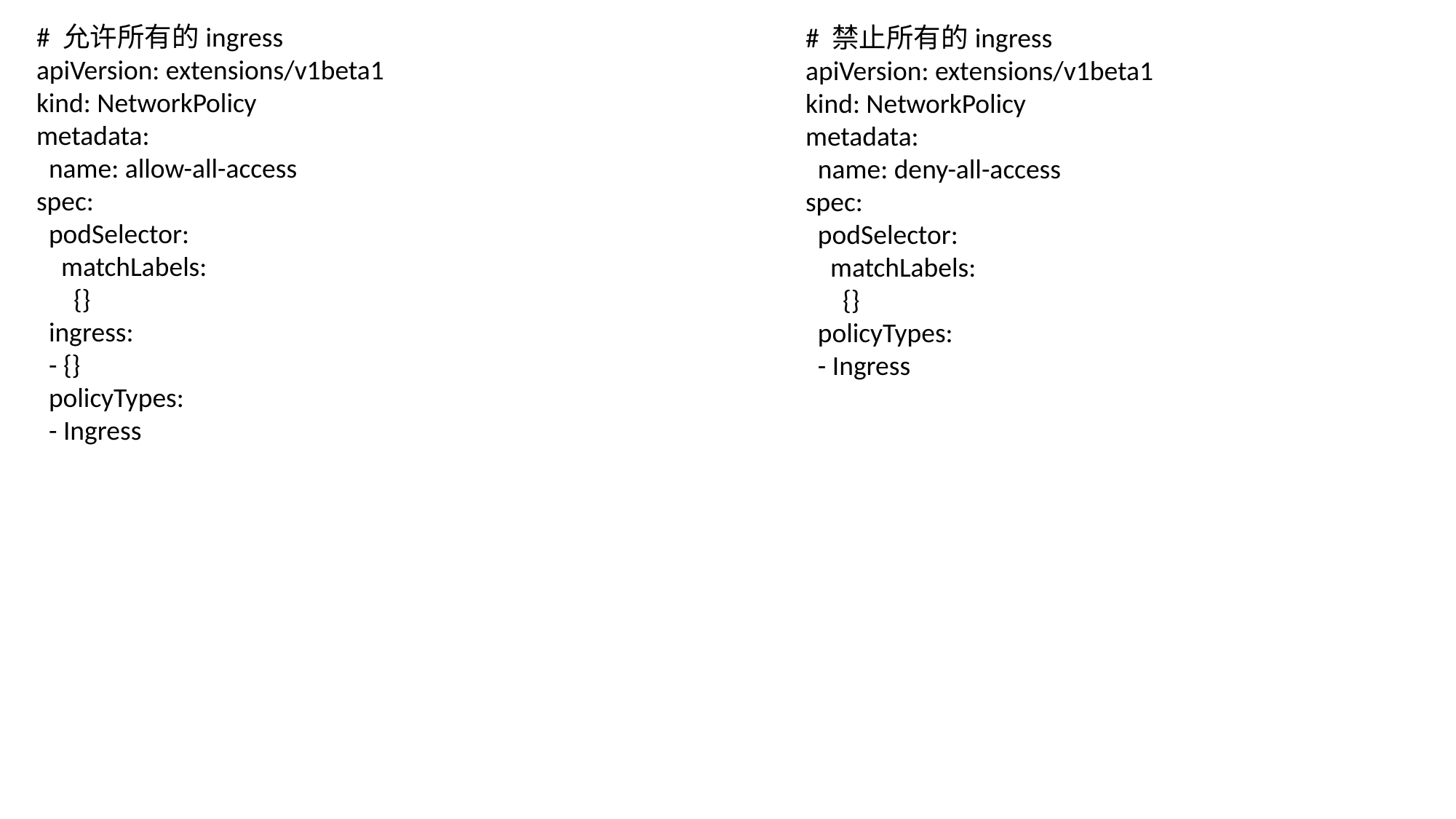

# 允许所有的ingress
apiVersion: extensions/v1beta1
kind: NetworkPolicy
metadata:
  name: allow-all-access
spec:
  podSelector:
    matchLabels:
      {}
  ingress:
  - {}
  policyTypes:
  - Ingress
# 禁止所有的ingress
apiVersion: extensions/v1beta1
kind: NetworkPolicy
metadata:
  name: deny-all-access
spec:
  podSelector:
    matchLabels:
      {}
  policyTypes:
  - Ingress